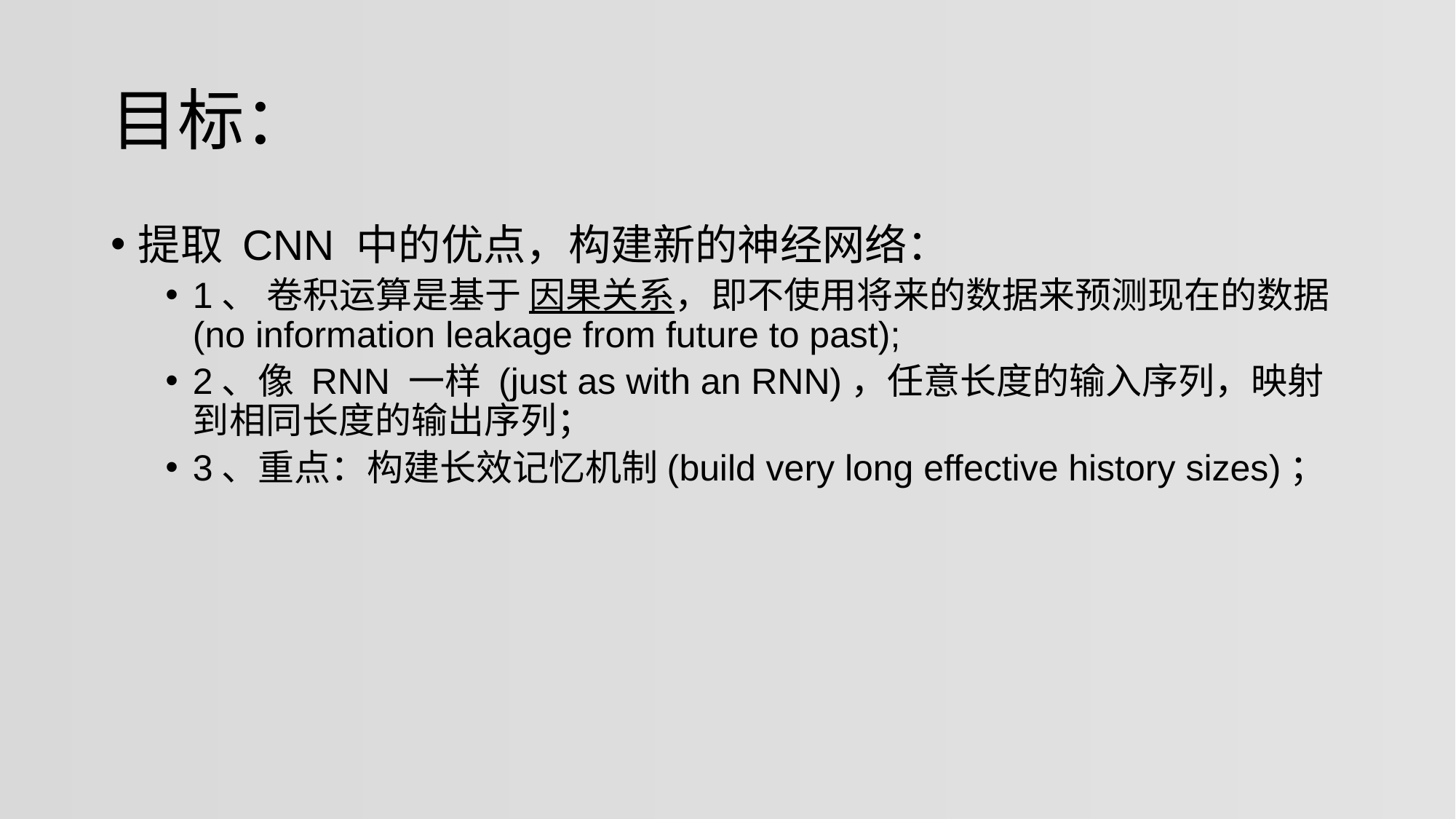

# 目标：
提取 CNN 中的优点，构建新的神经网络：
1、 卷积运算是基于 因果关系，即不使用将来的数据来预测现在的数据(no information leakage from future to past);
2、像 RNN 一样 (just as with an RNN)，任意长度的输入序列，映射到相同长度的输出序列；
3、重点：构建长效记忆机制(build very long effective history sizes)；